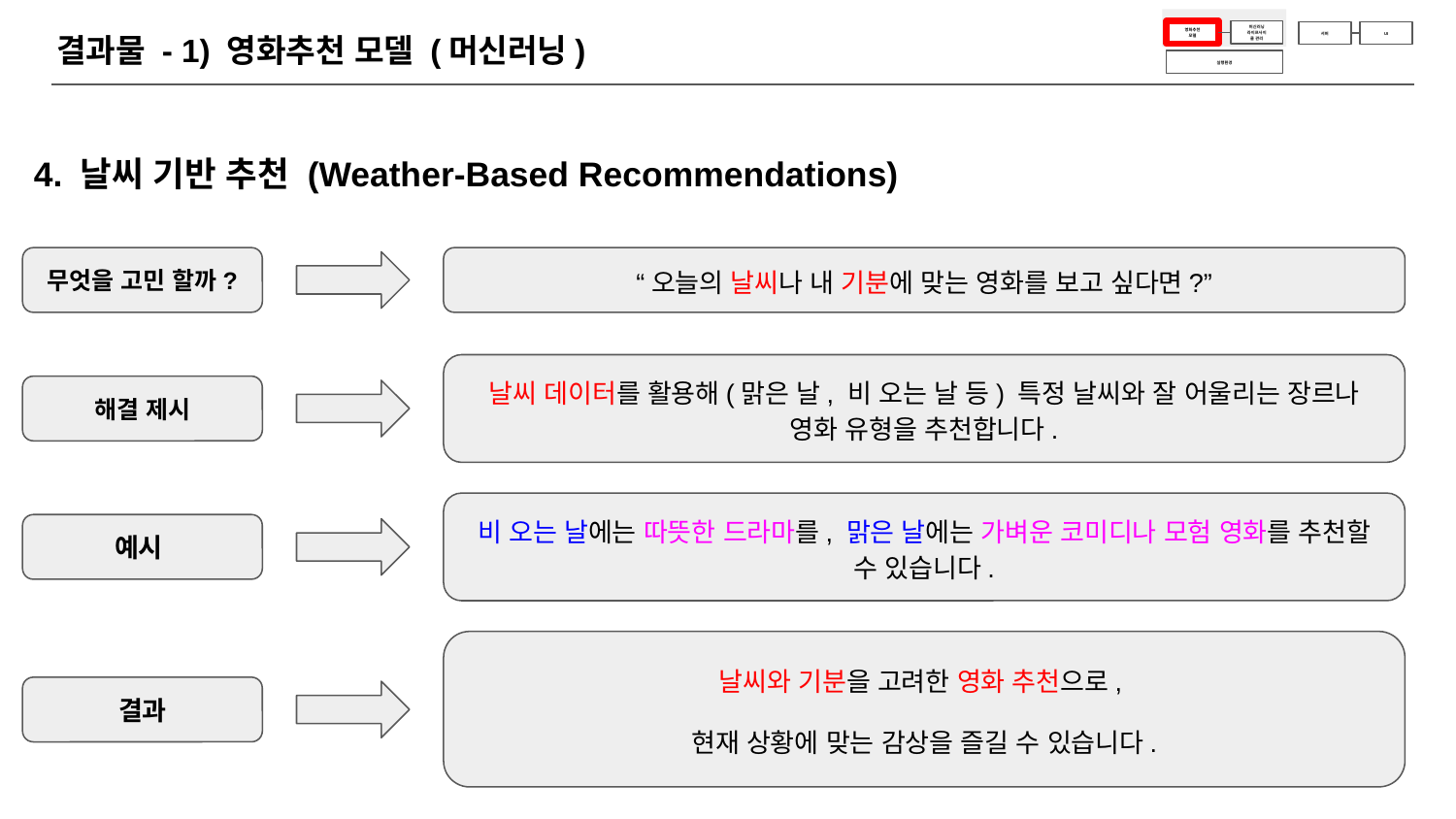

영화추천 모델
머신러닝
라이프사이클 관리
UI
서버
실행환경
결과물 - 1) 영화추천 모델 (머신러닝)
4. 날씨 기반 추천 (Weather-Based Recommendations)

무엇을 고민 할까?
“오늘의 날씨나 내 기분에 맞는 영화를 보고 싶다면?”

날씨 데이터를 활용해(맑은 날, 비 오는 날 등) 특정 날씨와 잘 어울리는 장르나 영화 유형을 추천합니다.
해결 제시

비 오는 날에는 따뜻한 드라마를, 맑은 날에는 가벼운 코미디나 모험 영화를 추천할 수 있습니다.
예시

날씨와 기분을 고려한 영화 추천으로,
현재 상황에 맞는 감상을 즐길 수 있습니다.
결과